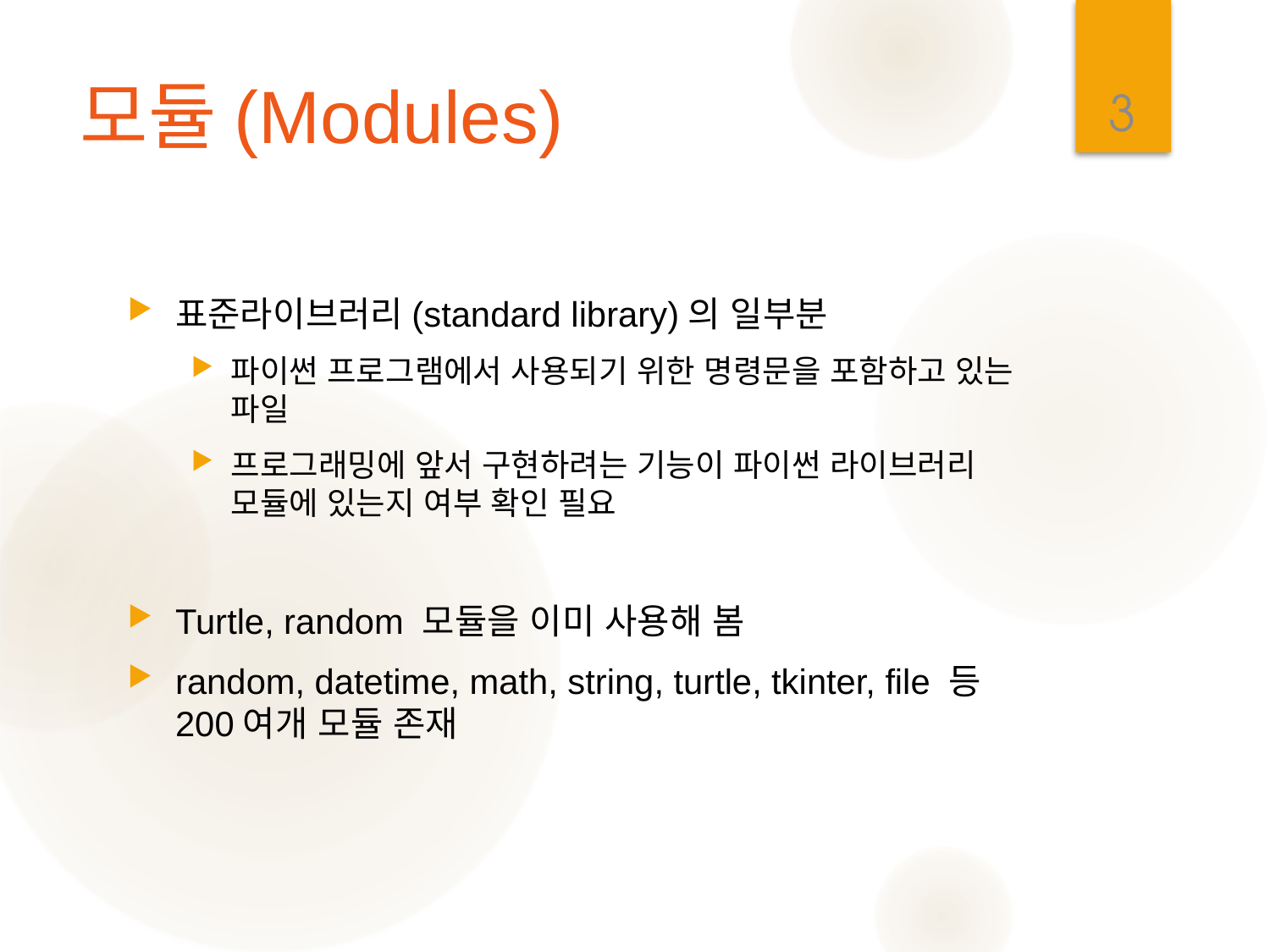

3
# 모듈(Modules)
표준라이브러리(standard library)의 일부분
파이썬 프로그램에서 사용되기 위한 명령문을 포함하고 있는 파일
프로그래밍에 앞서 구현하려는 기능이 파이썬 라이브러리 모듈에 있는지 여부 확인 필요

Turtle, random 모듈을 이미 사용해 봄
random, datetime, math, string, turtle, tkinter, file 등 200여개 모듈 존재